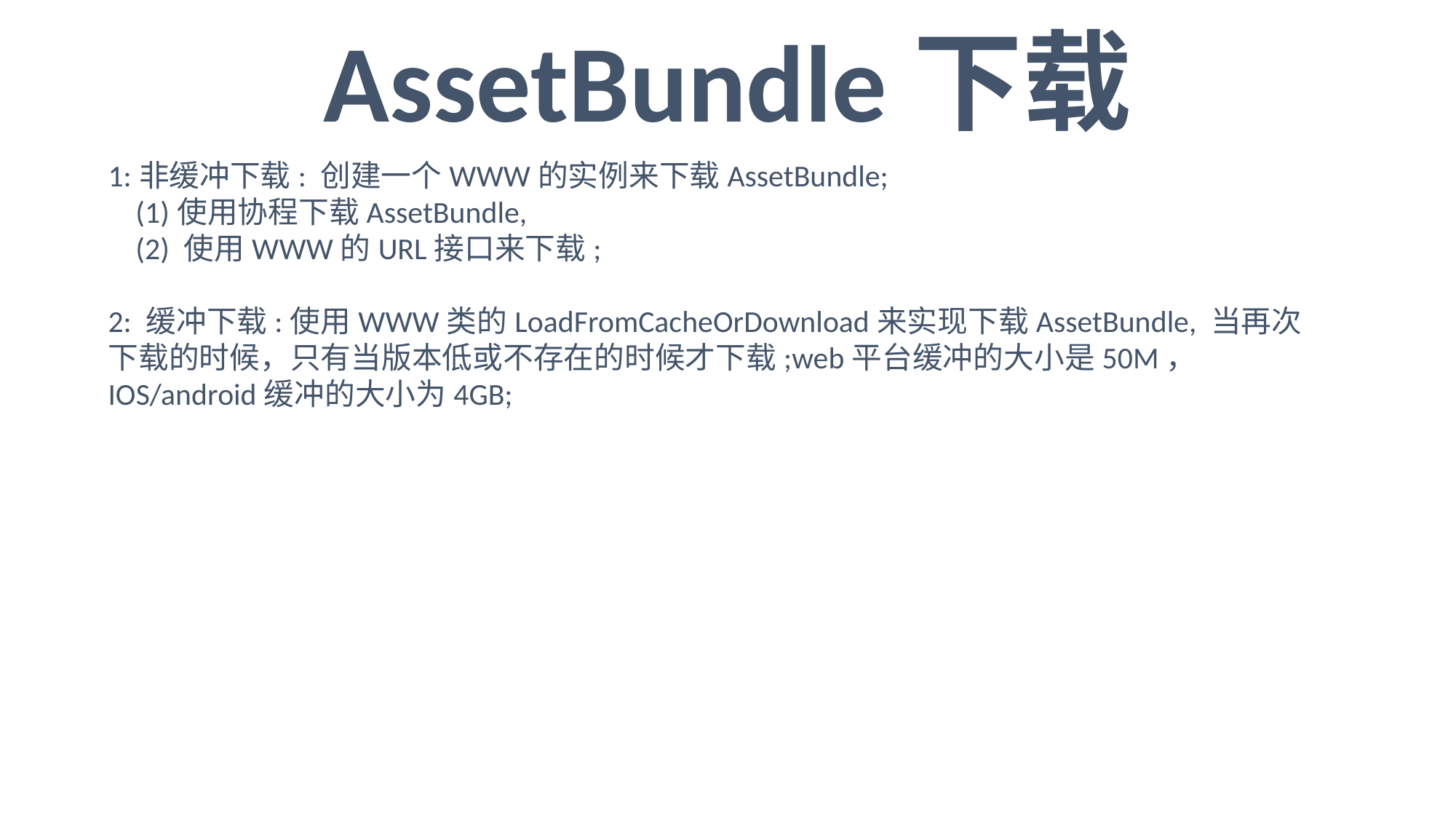

AssetBundle下载
1:非缓冲下载: 创建一个WWW的实例来下载AssetBundle;
    (1)使用协程下载AssetBundle,
    (2) 使用WWW的URL接口来下载;

2: 缓冲下载:使用WWW类的LoadFromCacheOrDownload来实现下载AssetBundle, 当再次下载的时候，只有当版本低或不存在的时候才下载;web平台缓冲的大小是50M， IOS/android缓冲的大小为4GB;
4